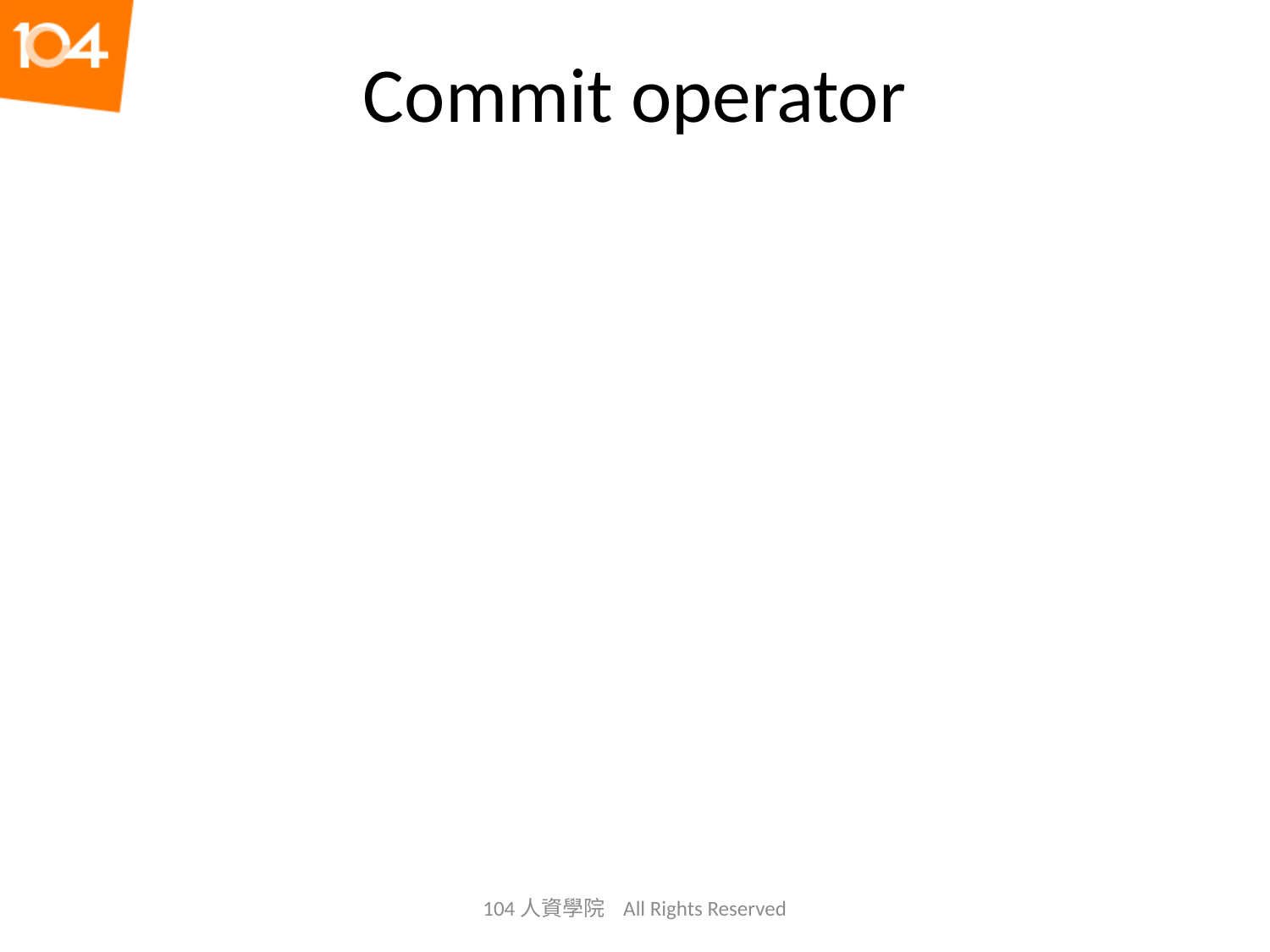

# Commit operator

104人資學院  All Rights Reserved